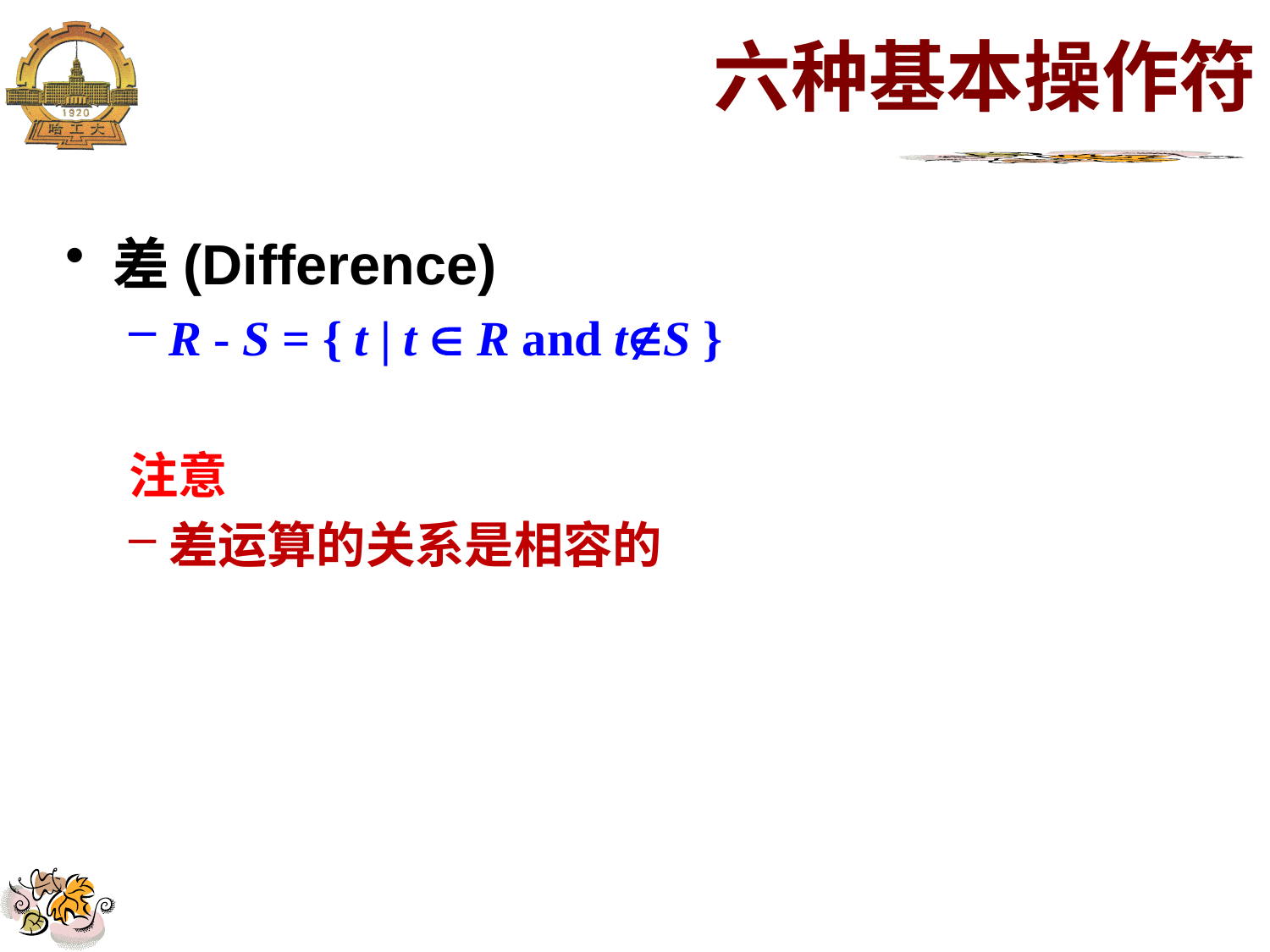

# 六种基本操作符
差(Difference)
R - S = { t | t ∈ R and t∉S }

注意
差运算的关系是相容的